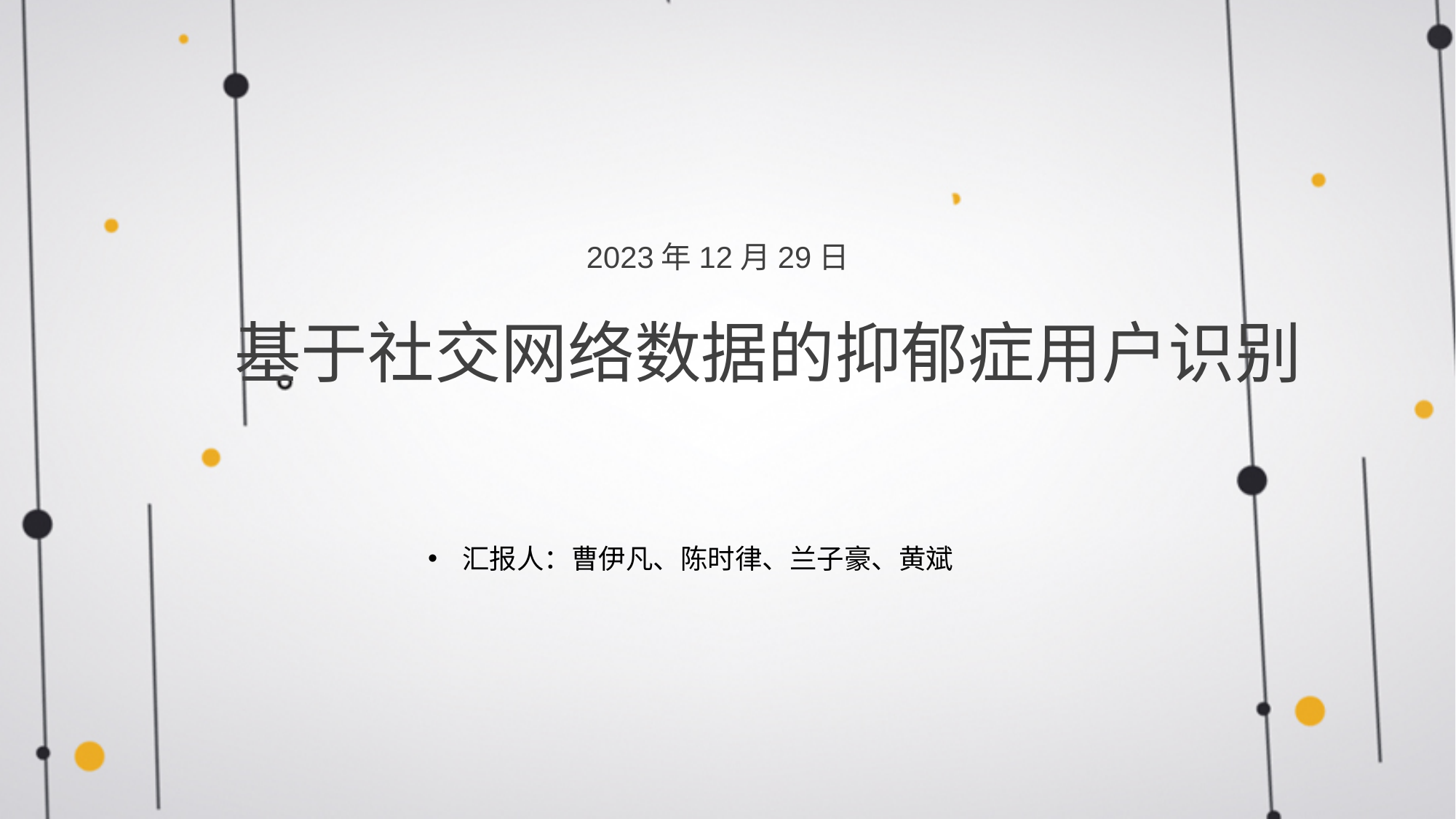

2023年12月29日
基于社交网络数据的抑郁症用户识别
汇报人：曹伊凡、陈时律、兰子豪、黄斌